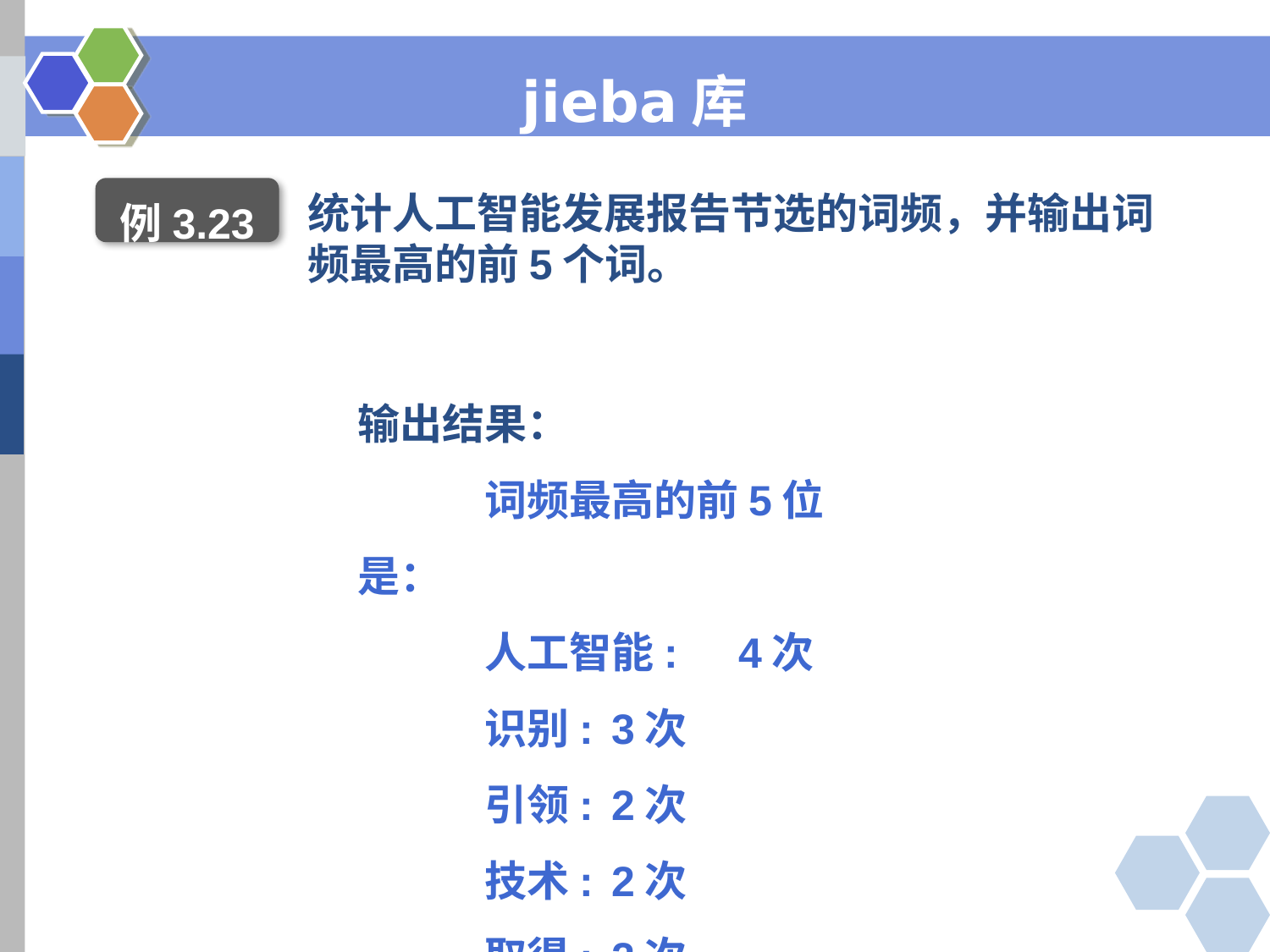

jieba库

例3.23
统计人工智能发展报告节选的词频，并输出词频最高的前5个词。
输出结果：
	词频最高的前5位是：
	人工智能:	4次
	识别:	3次
	引领:	2次
	技术:	2次
	取得:	2次